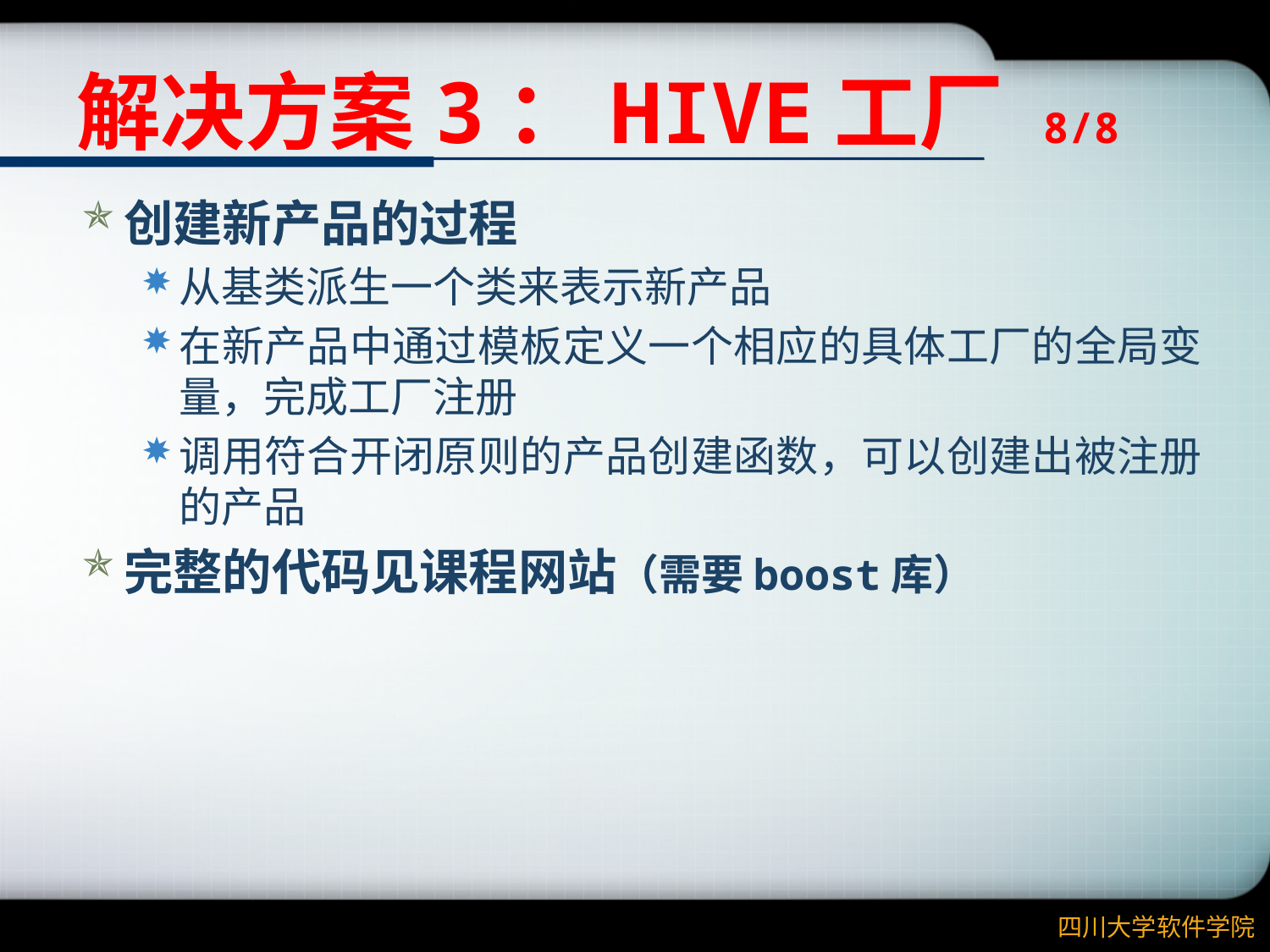

# 解决方案3：HIVE工厂 8/8
创建新产品的过程
从基类派生一个类来表示新产品
在新产品中通过模板定义一个相应的具体工厂的全局变量，完成工厂注册
调用符合开闭原则的产品创建函数，可以创建出被注册的产品
完整的代码见课程网站（需要boost库）